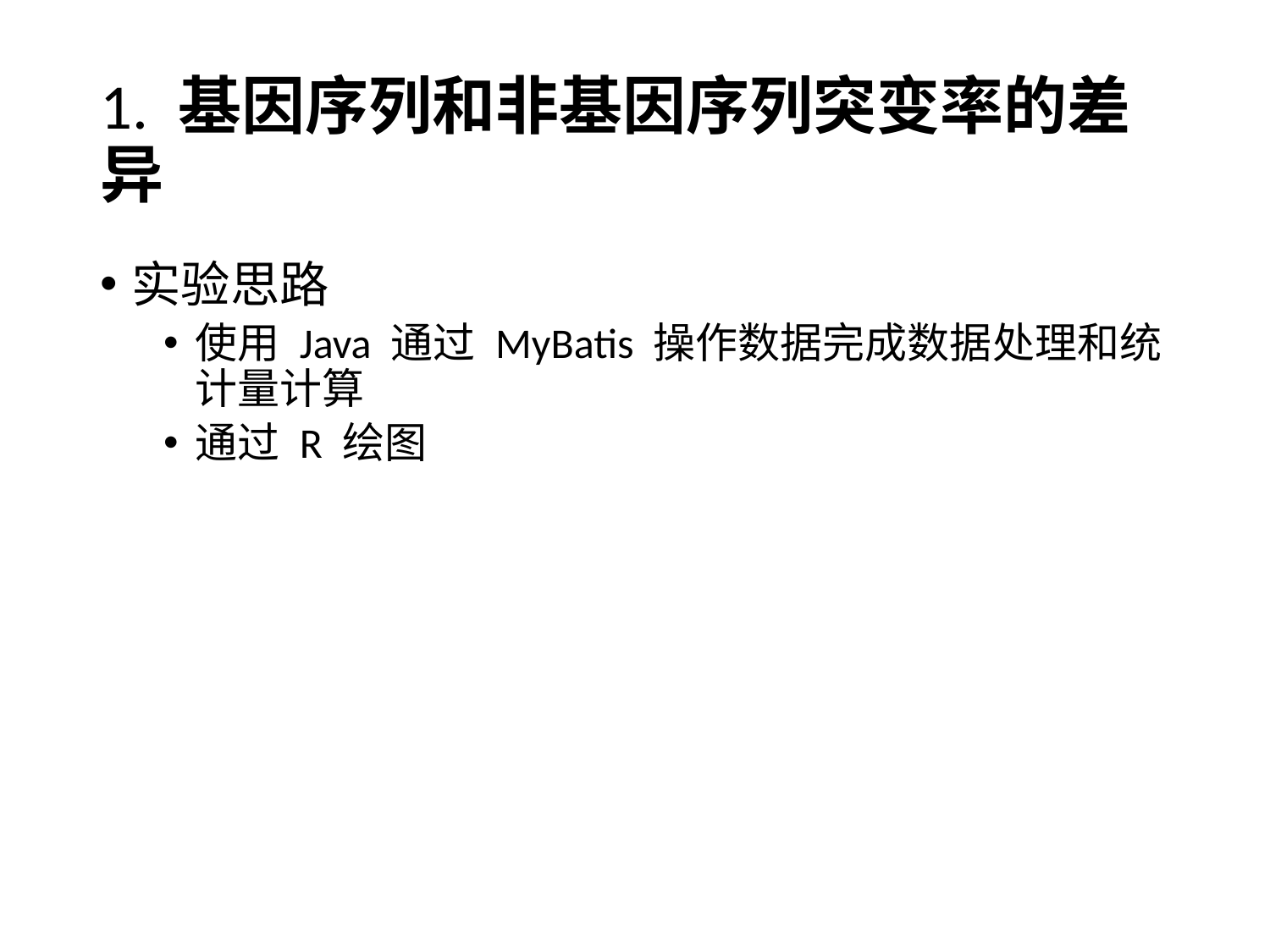

# 1. 基因序列和非基因序列突变率的差异
实验思路
使用 Java 通过 MyBatis 操作数据完成数据处理和统计量计算
通过 R 绘图